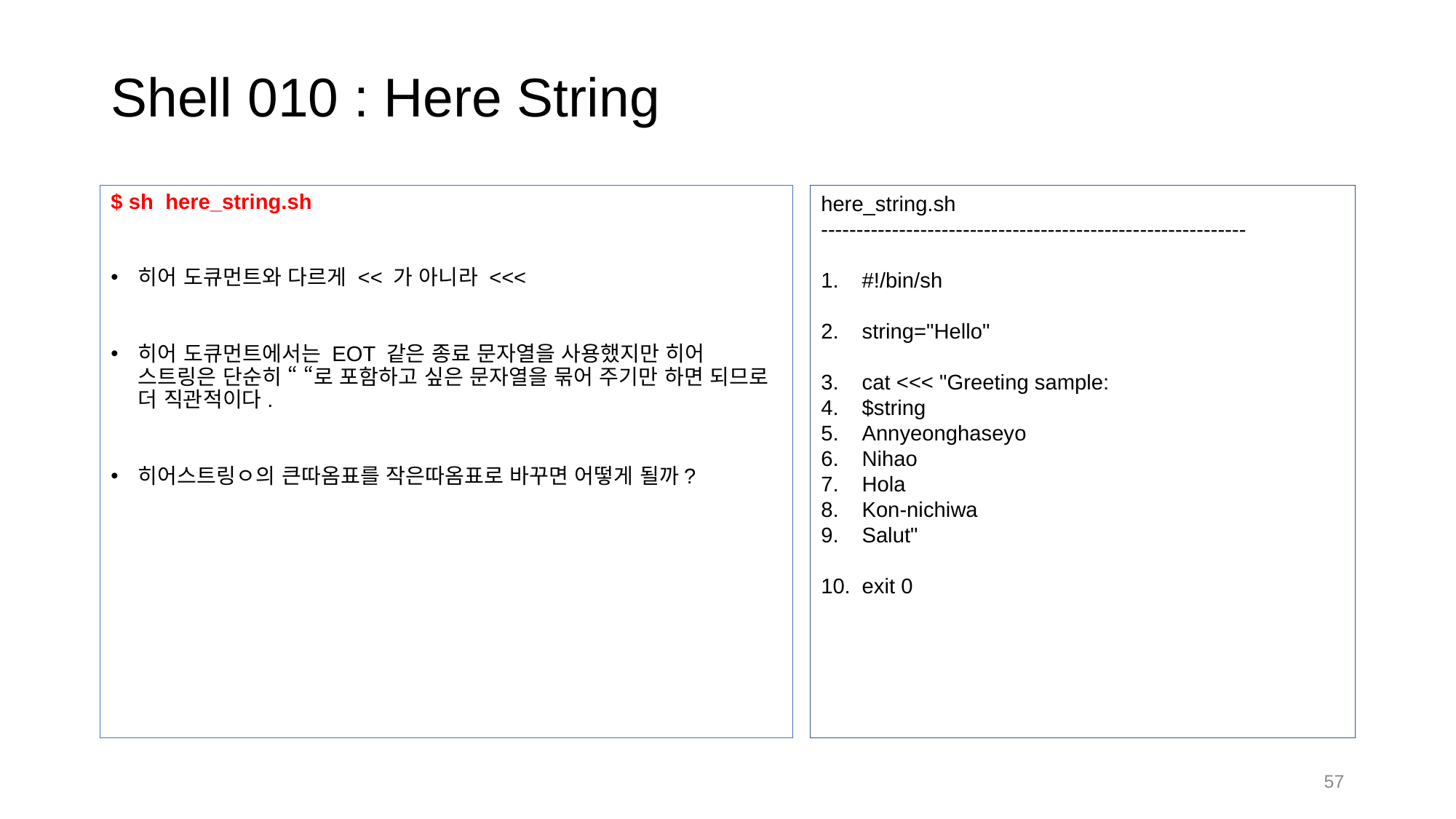

# Shell 010 : Here String
$ sh  here_string.sh

히어 도큐먼트와 다르게 << 가 아니라 <<<

히어 도큐먼트에서는 EOT 같은 종료 문자열을 사용했지만 히어 스트링은 단순히 “ “로 포함하고 싶은 문자열을 묶어 주기만 하면 되므로 더 직관적이다.

히어스트링ㅇ의 큰따옴표를 작은따옴표로 바꾸면 어떻게 될까?

here_string.sh
------------------------------------------------------------

#!/bin/sh

string="Hello"

cat <<< "Greeting sample:
$string
Annyeonghaseyo
Nihao
Hola
Kon-nichiwa
Salut"

exit 0
57